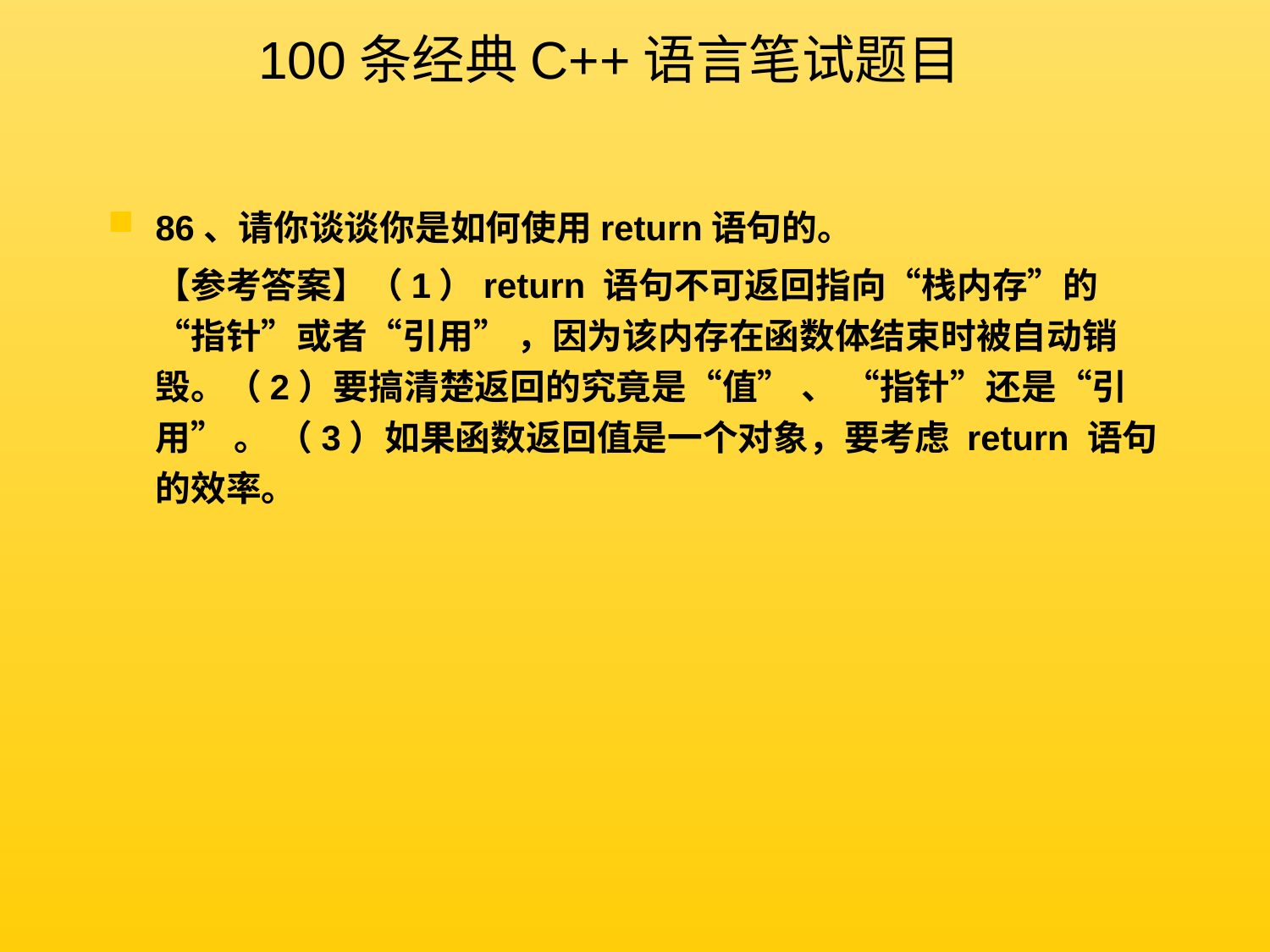

100条经典C++语言笔试题目
86、请你谈谈你是如何使用return语句的。
	【参考答案】（1）return 语句不可返回指向“栈内存”的“指针”或者“引用” ，因为该内存在函数体结束时被自动销毁。（2）要搞清楚返回的究竟是“值” 、 “指针”还是“引用” 。 （3）如果函数返回值是一个对象，要考虑 return 语句的效率。